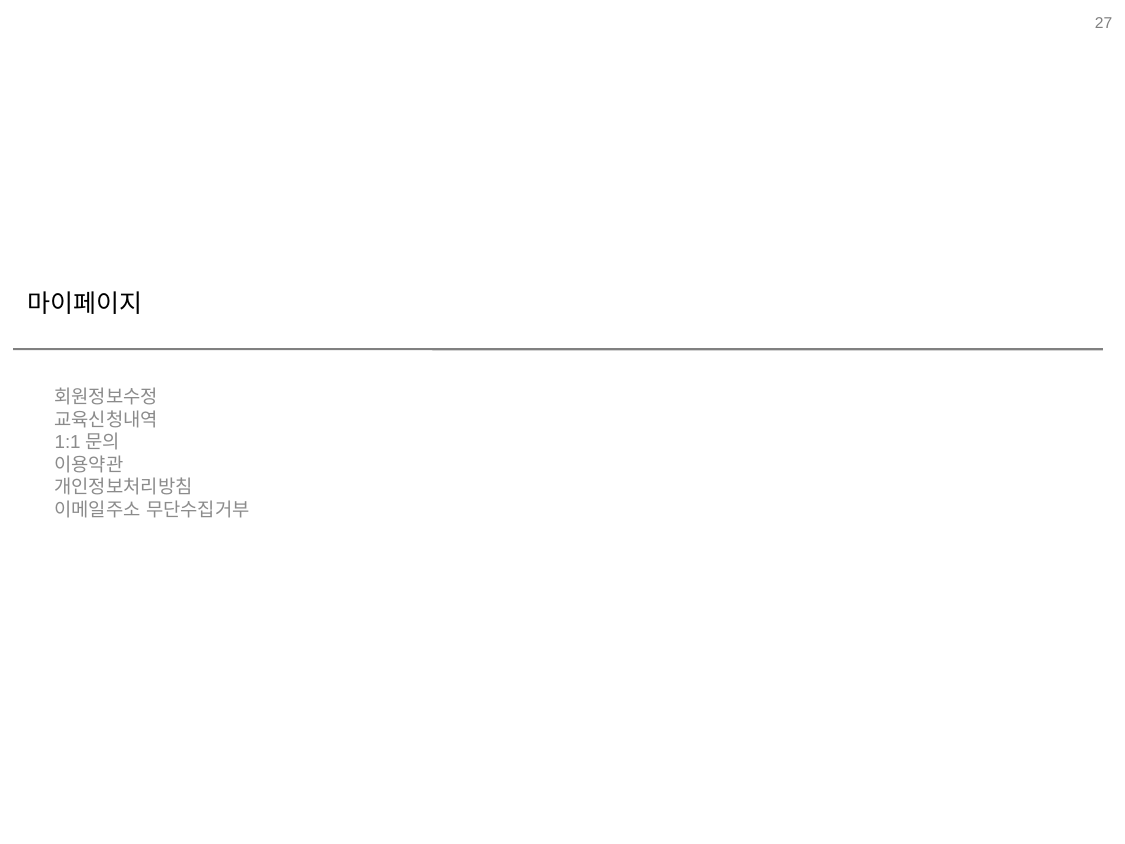

27
# 마이페이지
회원정보수정
교육신청내역
1:1문의
이용약관
개인정보처리방침
이메일주소 무단수집거부